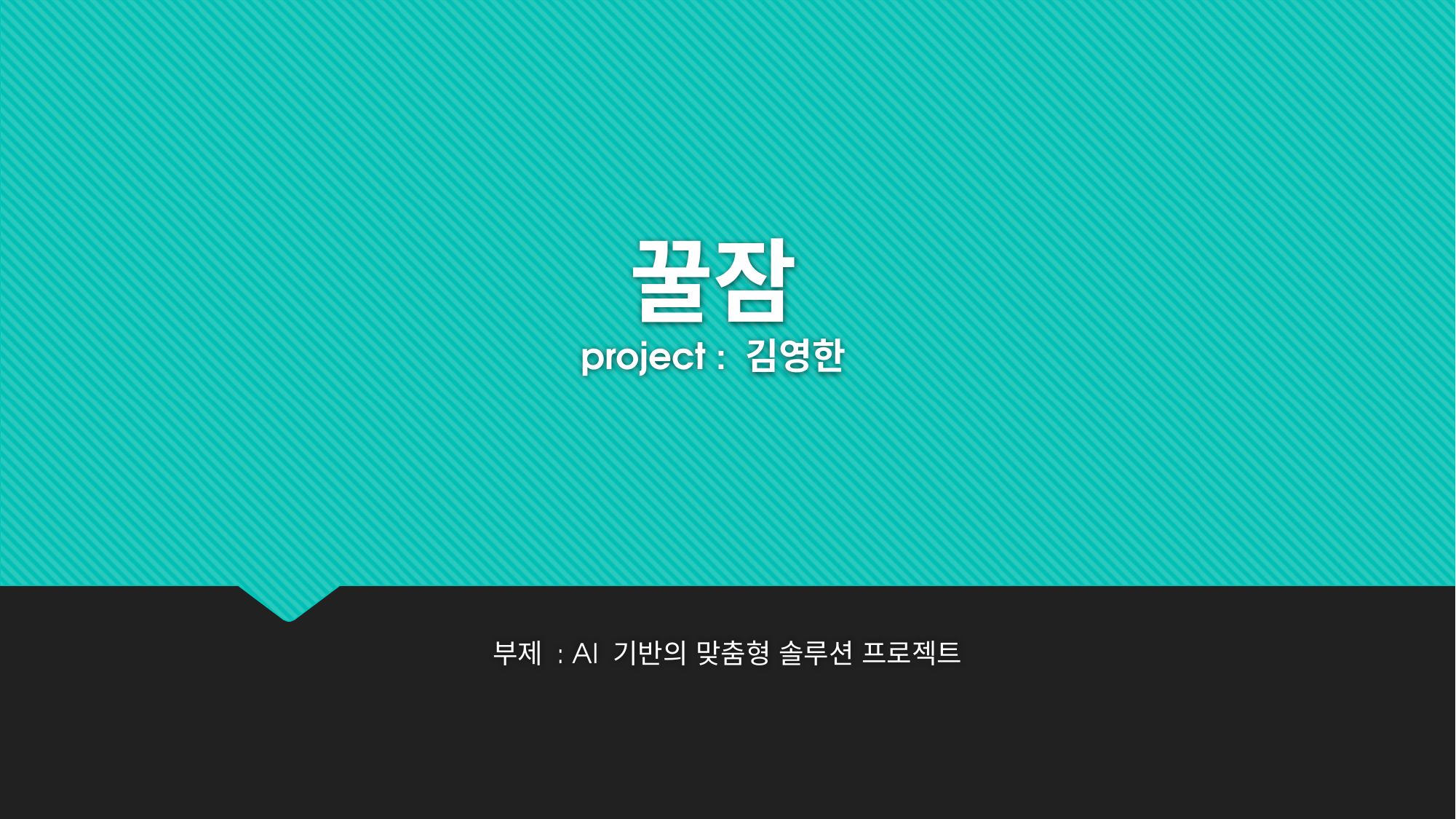

# 꿀잠 project : 김영한
부제 : AI 기반의 맞춤형 솔루션 프로젝트